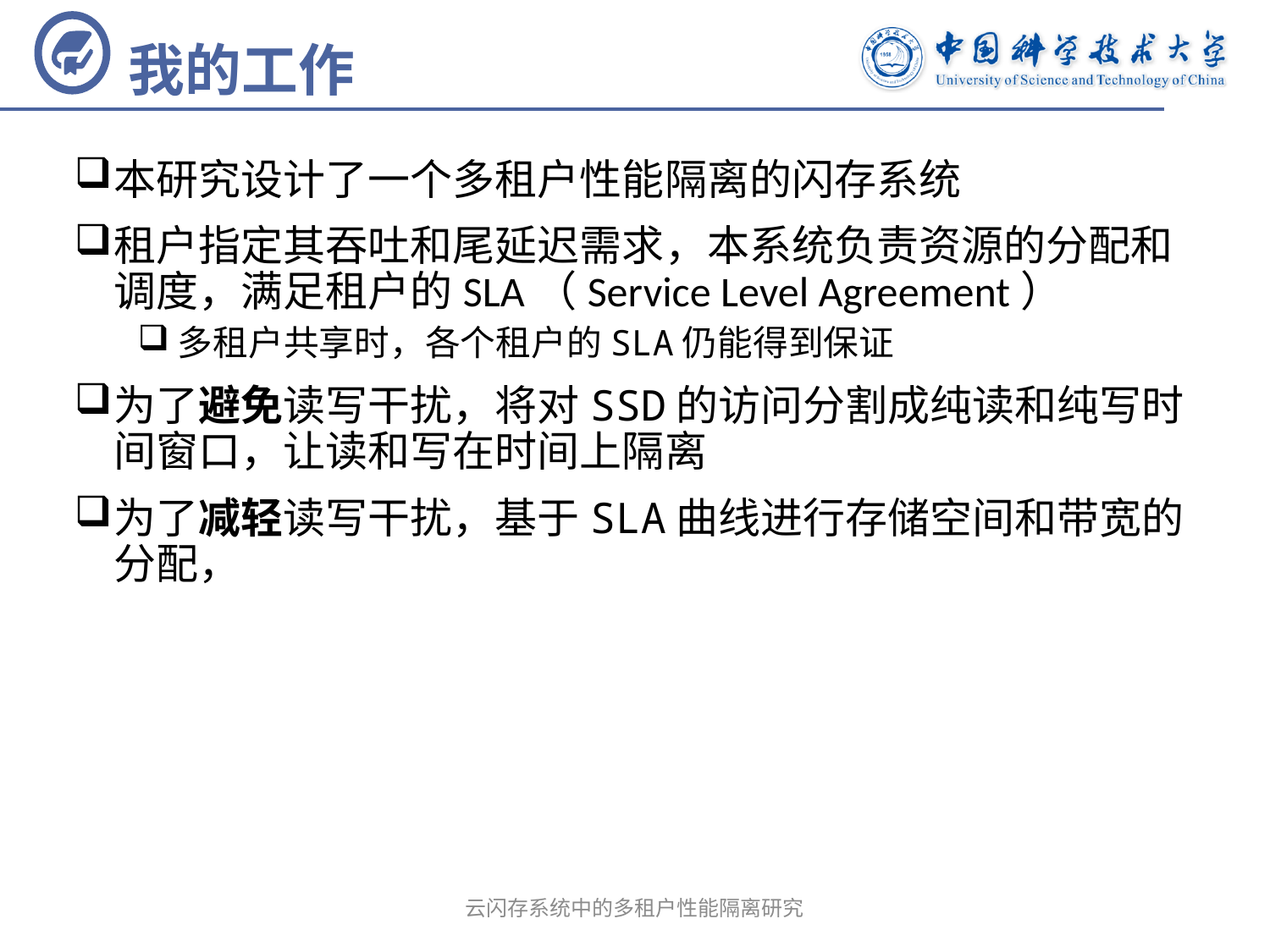

# 我的工作
本研究设计了一个多租户性能隔离的闪存系统
租户指定其吞吐和尾延迟需求，本系统负责资源的分配和调度，满足租户的SLA（Service Level Agreement）
多租户共享时，各个租户的SLA仍能得到保证
为了避免读写干扰，将对SSD的访问分割成纯读和纯写时间窗口，让读和写在时间上隔离
为了减轻读写干扰，基于SLA曲线进行存储空间和带宽的分配，

云闪存系统中的多租户性能隔离研究